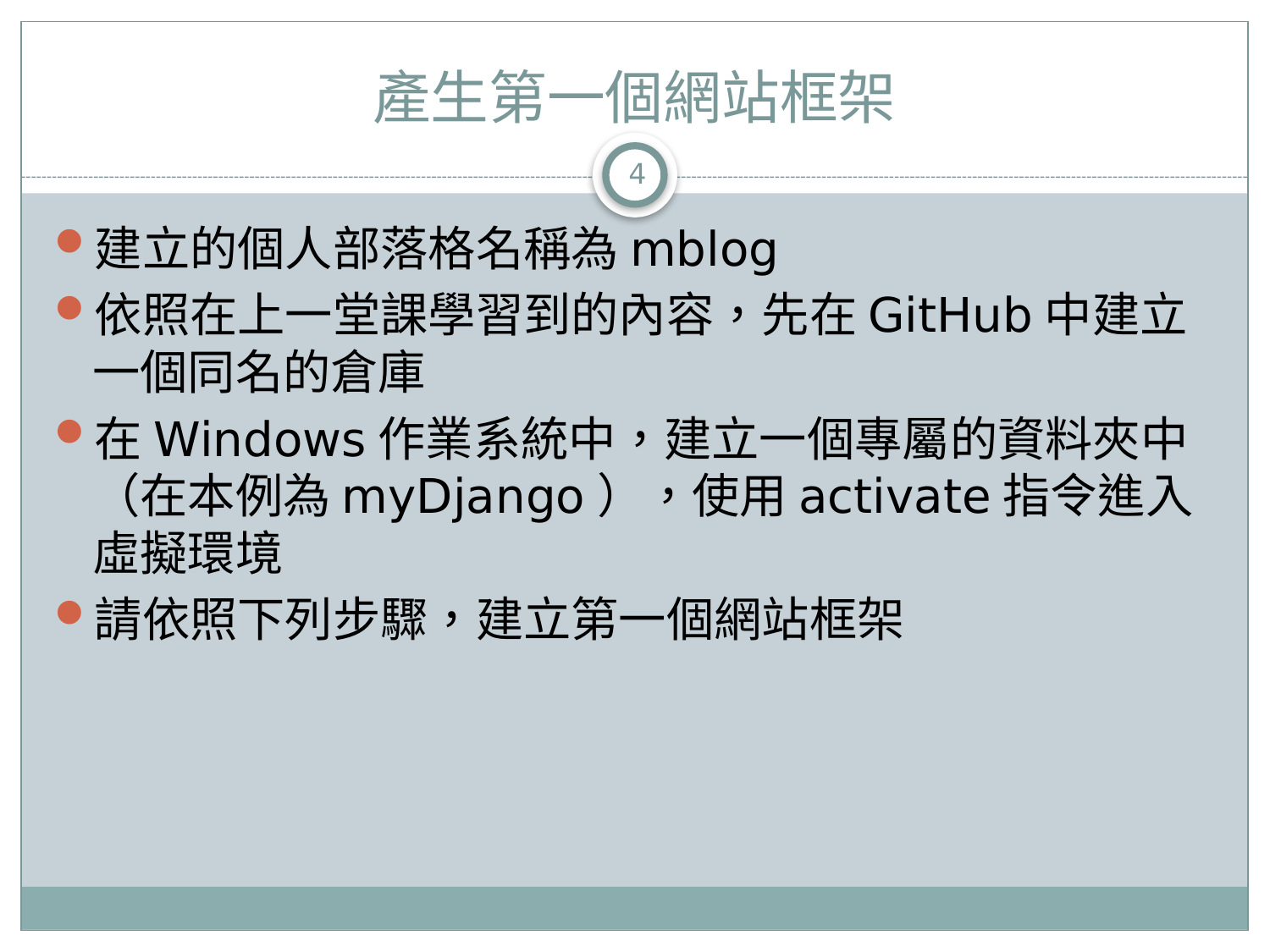

# 產生第一個網站框架
4
建立的個人部落格名稱為mblog
依照在上一堂課學習到的內容，先在GitHub中建立一個同名的倉庫
在Windows作業系統中，建立一個專屬的資料夾中（在本例為myDjango），使用activate指令進入虛擬環境
請依照下列步驟，建立第一個網站框架